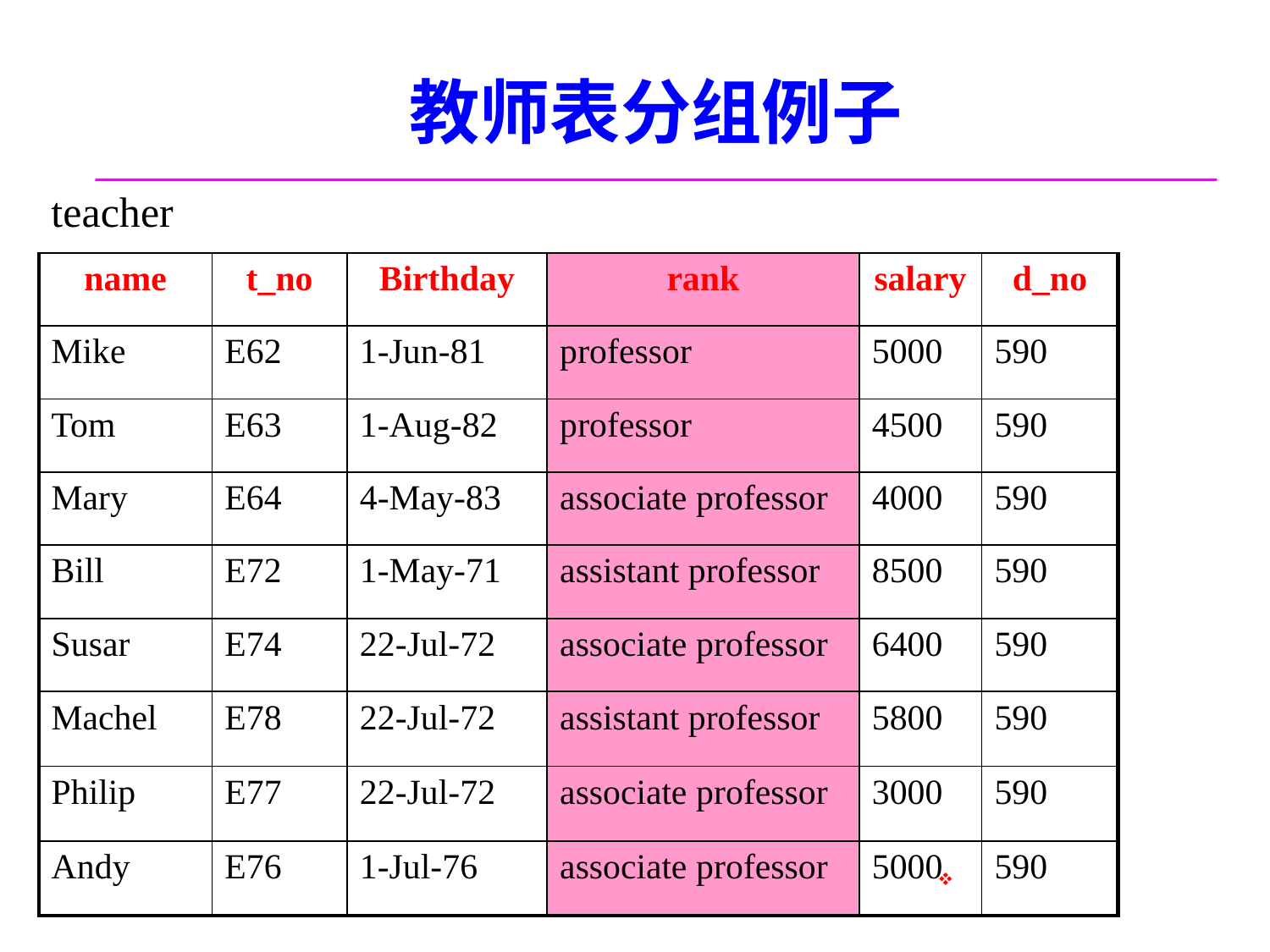

# 教师表分组例子
teacher
| name | t\_no | Birthday | rank | salary | d\_no |
| --- | --- | --- | --- | --- | --- |
| Mike | E62 | 1-Jun-81 | professor | 5000 | 590 |
| Tom | E63 | 1-Aug-82 | professor | 4500 | 590 |
| Mary | E64 | 4-May-83 | associate professor | 4000 | 590 |
| Bill | E72 | 1-May-71 | assistant professor | 8500 | 590 |
| Susar | E74 | 22-Jul-72 | associate professor | 6400 | 590 |
| Machel | E78 | 22-Jul-72 | assistant professor | 5800 | 590 |
| Philip | E77 | 22-Jul-72 | associate professor | 3000 | 590 |
| Andy | E76 | 1-Jul-76 | associate professor | 5000 | 590 |